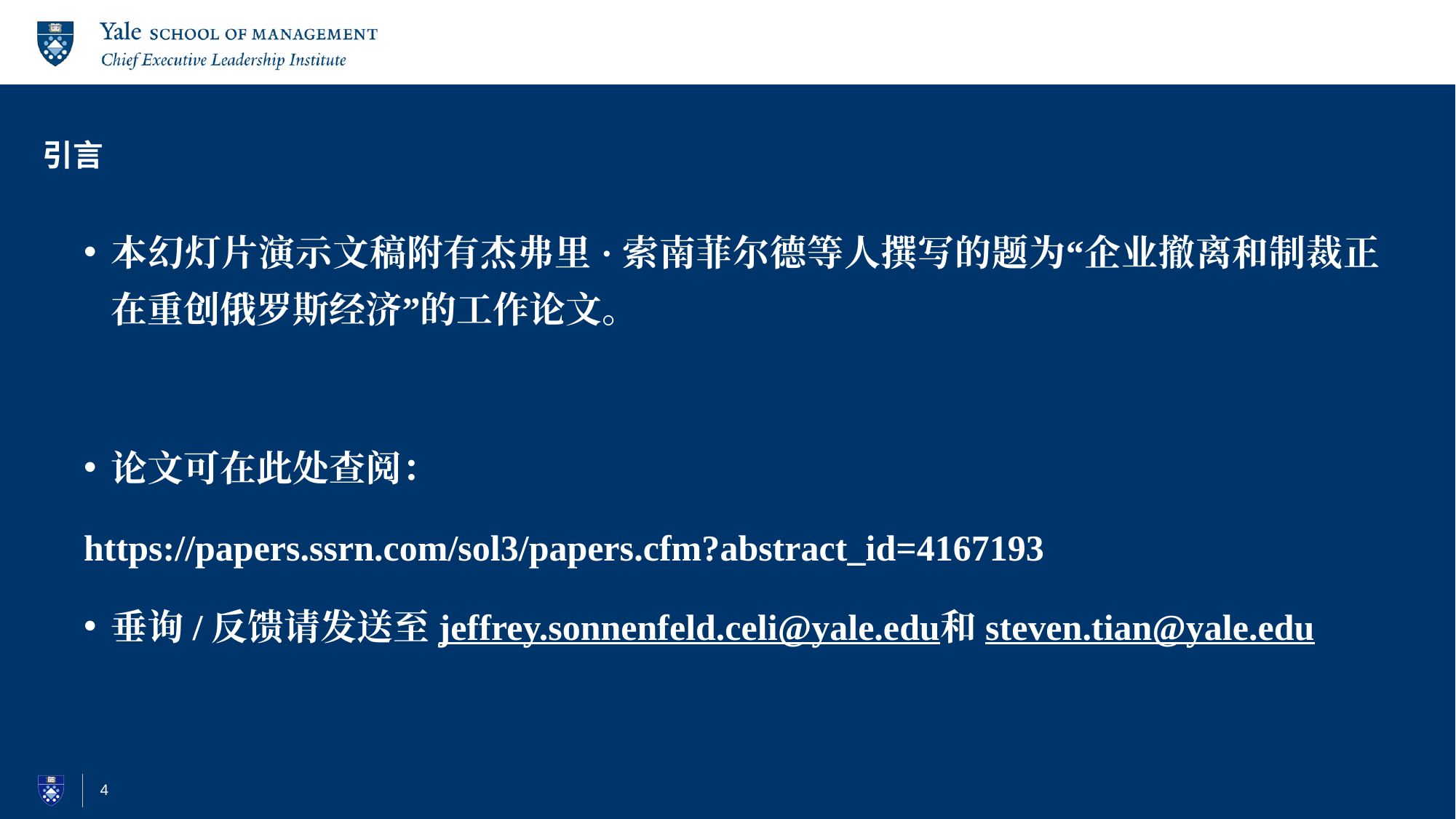

# 引言
本幻灯片演示文稿附有杰弗里·索南菲尔德等人撰写的题为“企业撤离和制裁正在重创俄罗斯经济”的工作论文。

论文可在此处查阅：
https://papers.ssrn.com/sol3/papers.cfm?abstract_id=4167193
垂询/反馈请发送至jeffrey.sonnenfeld.celi@yale.edu和steven.tian@yale.edu

4